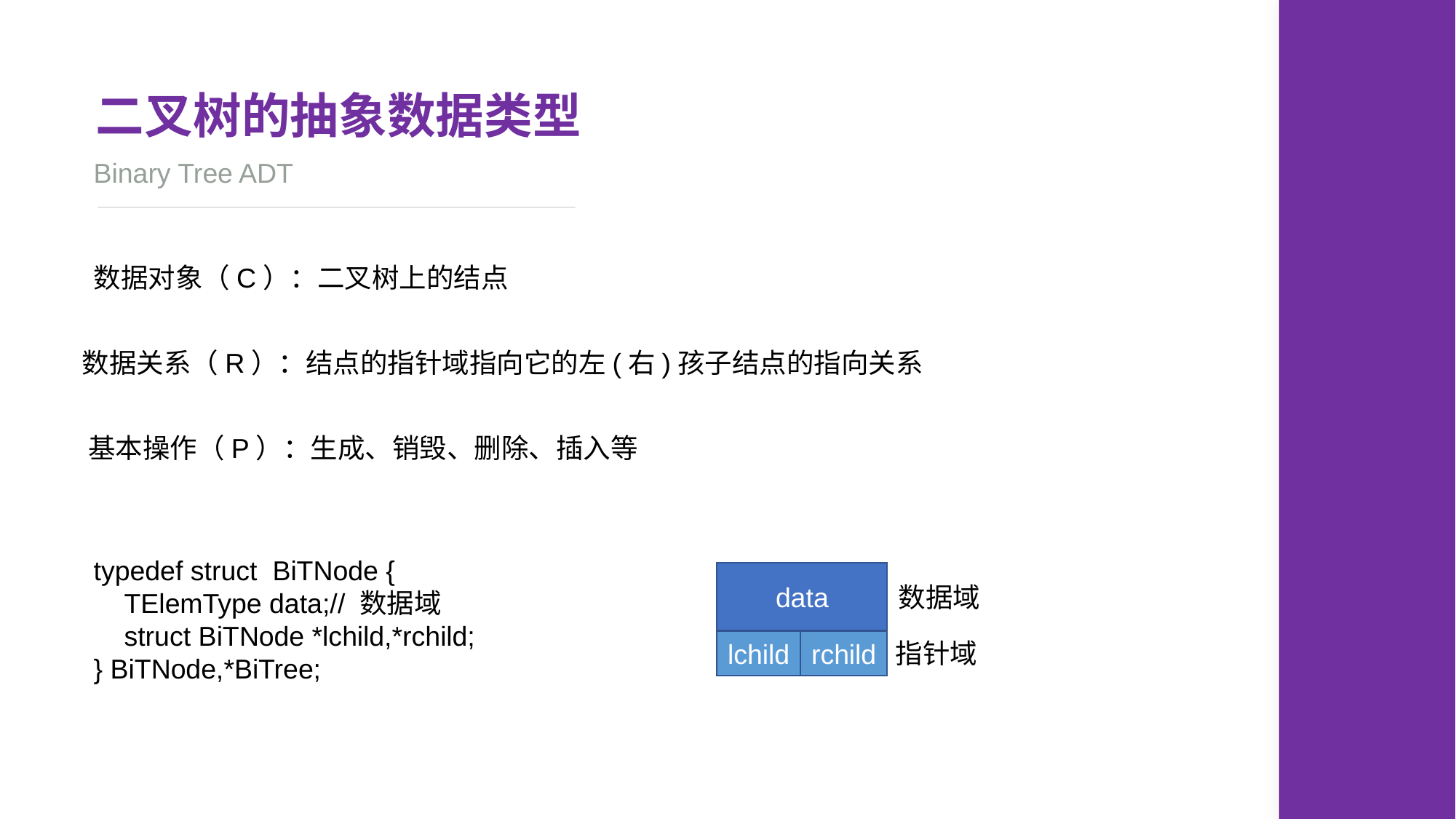

二叉树的抽象数据类型
Binary Tree ADT
数据对象（C）：二叉树上的结点
数据关系（R）：结点的指针域指向它的左(右)孩子结点的指向关系
基本操作（P）：生成、销毁、删除、插入等
typedef struct  BiTNode {
    TElemType data;// 数据域
    struct BiTNode *lchild,*rchild;
} BiTNode,*BiTree;
data
数据域
指针域
lchild
rchild